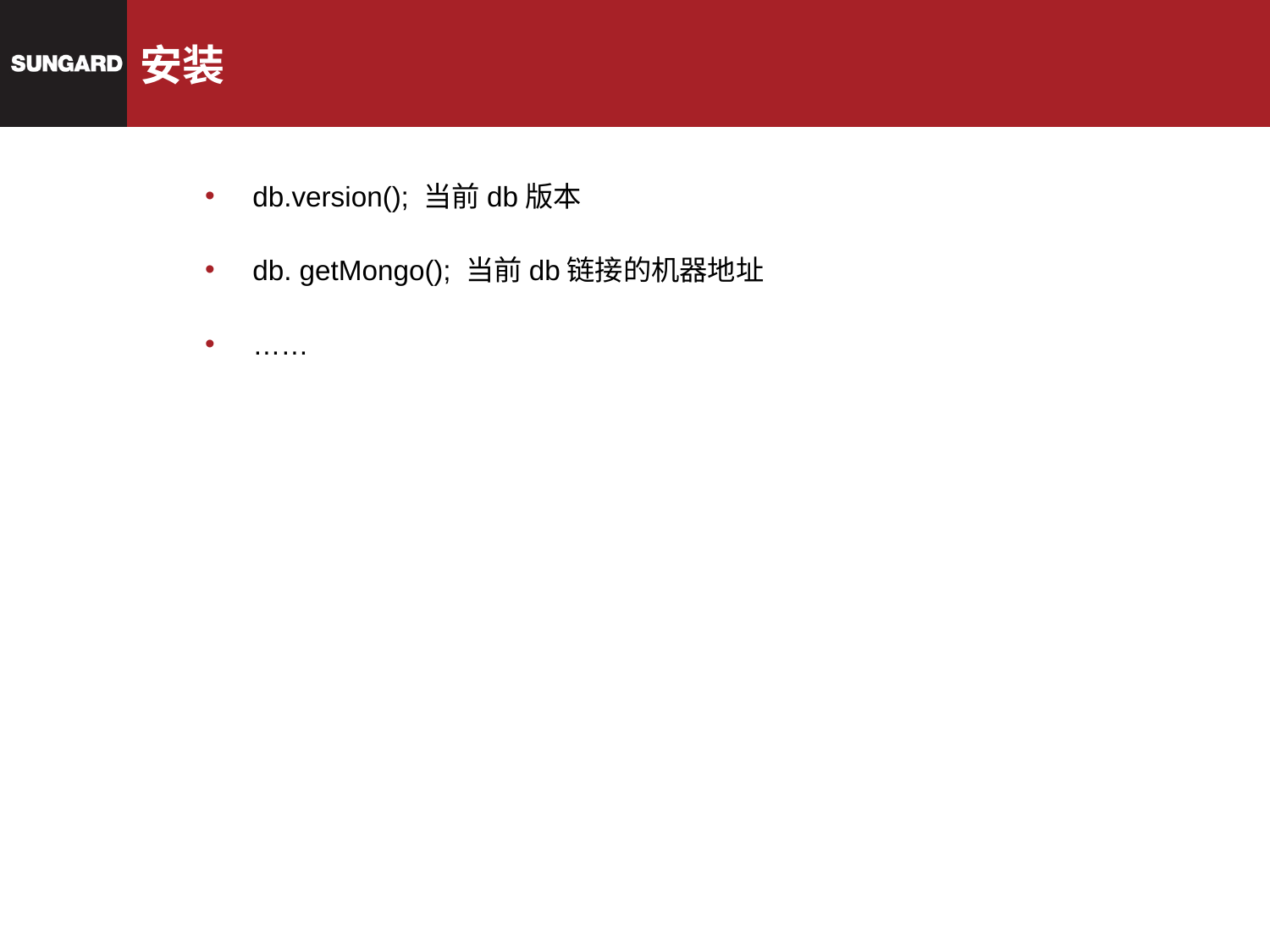

# 安装
db.version(); 当前db版本
db. getMongo(); 当前db链接的机器地址
……